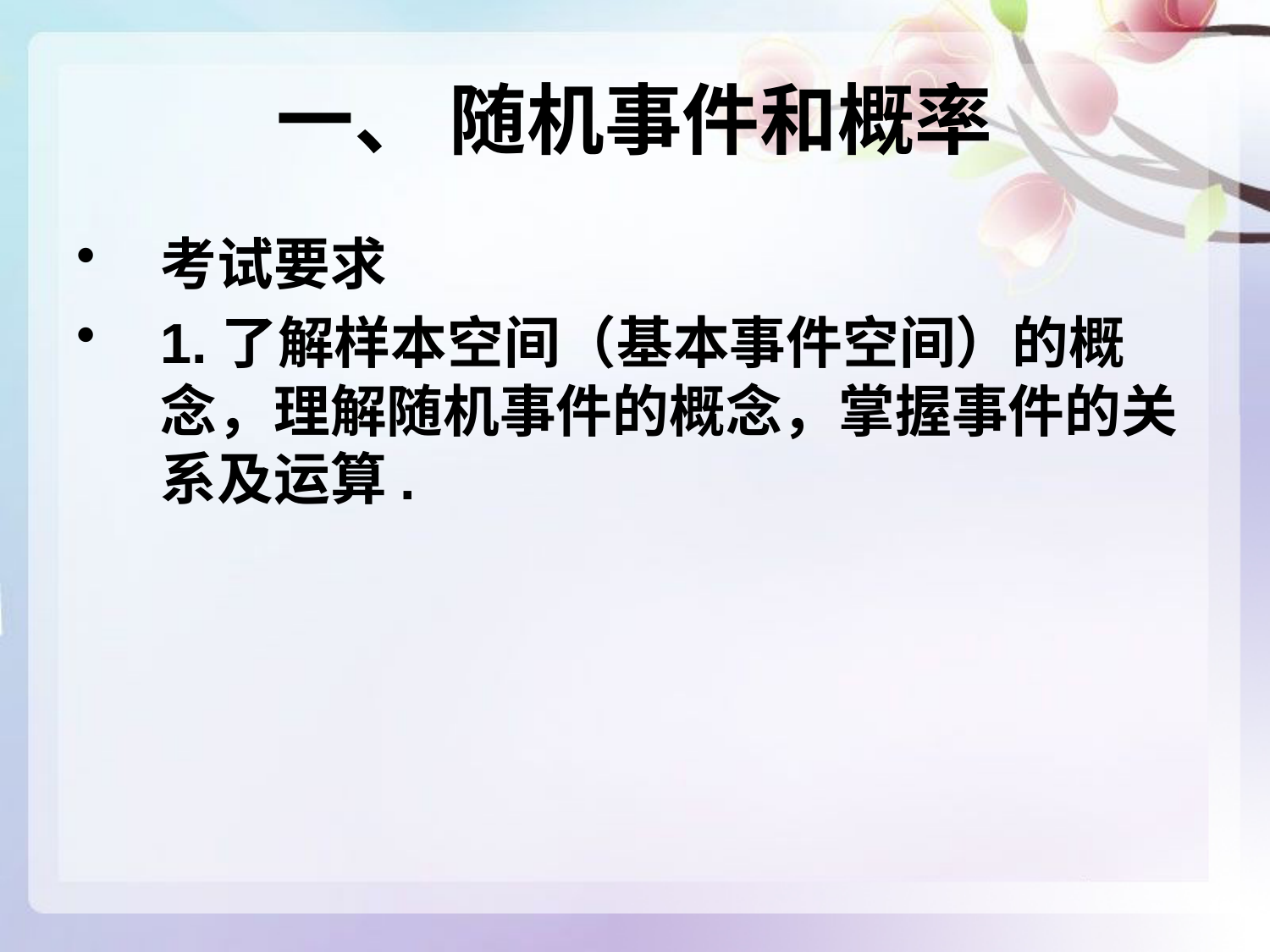

# 一、 随机事件和概率
考试要求
1.了解样本空间（基本事件空间）的概念，理解随机事件的概念，掌握事件的关系及运算.